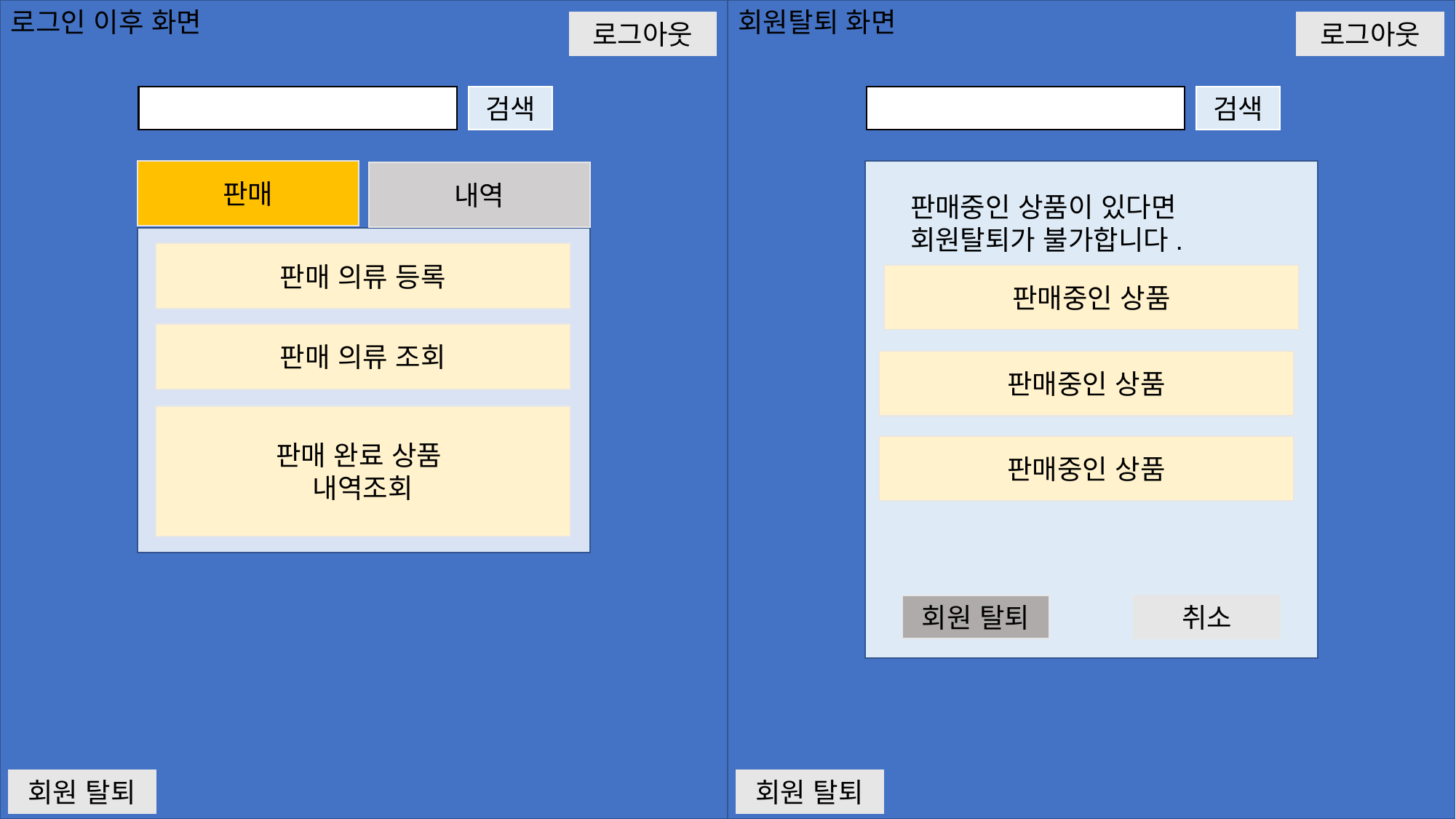

로그인 이후 화면
로그아웃

검색
판매

판매 의류 등록
판매 의류 조회
판매 완료 상품
내역조회
회원 탈퇴

회원탈퇴 화면
로그아웃

검색
판매

판매 의류 등록
판매 의류 조회
판매 완료 상품
내역조회

판매중인 상품이 있다면
회원탈퇴가 불가합니다.
판매중인 상품
판매중인 상품
판매중인 상품
회원 탈퇴
취소
회원 탈퇴
내역